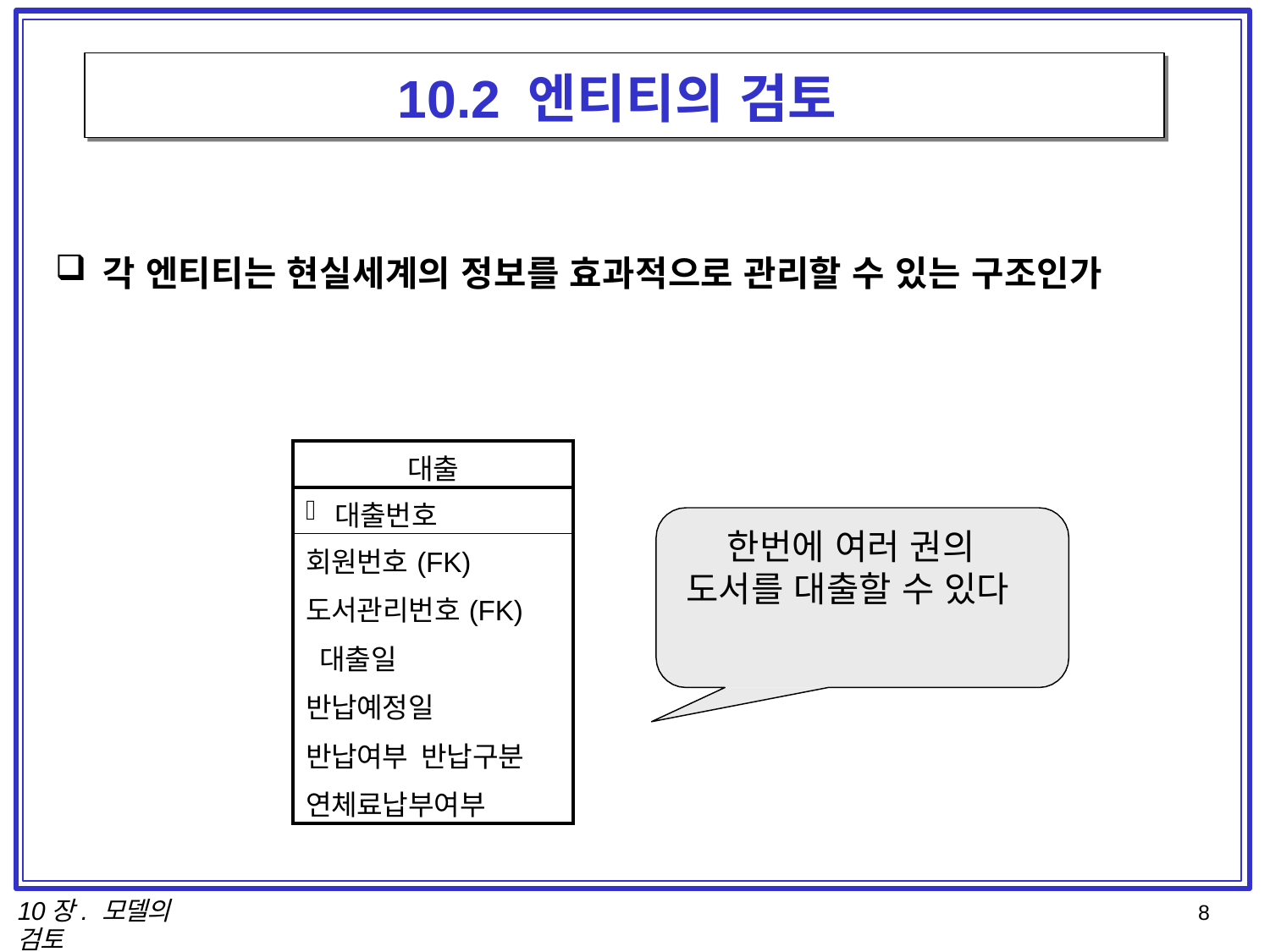

# 10.2 엔티티의 검토
각 엔티티는 현실세계의 정보를 효과적으로 관리할 수 있는 구조인가
| 대출 |
| --- |
| 대출번호 |
| 회원번호(FK) 도서관리번호(FK) 대출일 반납예정일 반납여부 반납구분 연체료납부여부 |

한번에 여러 권의  도서를 대출할 수 있다
10장. 모델의 검토
8